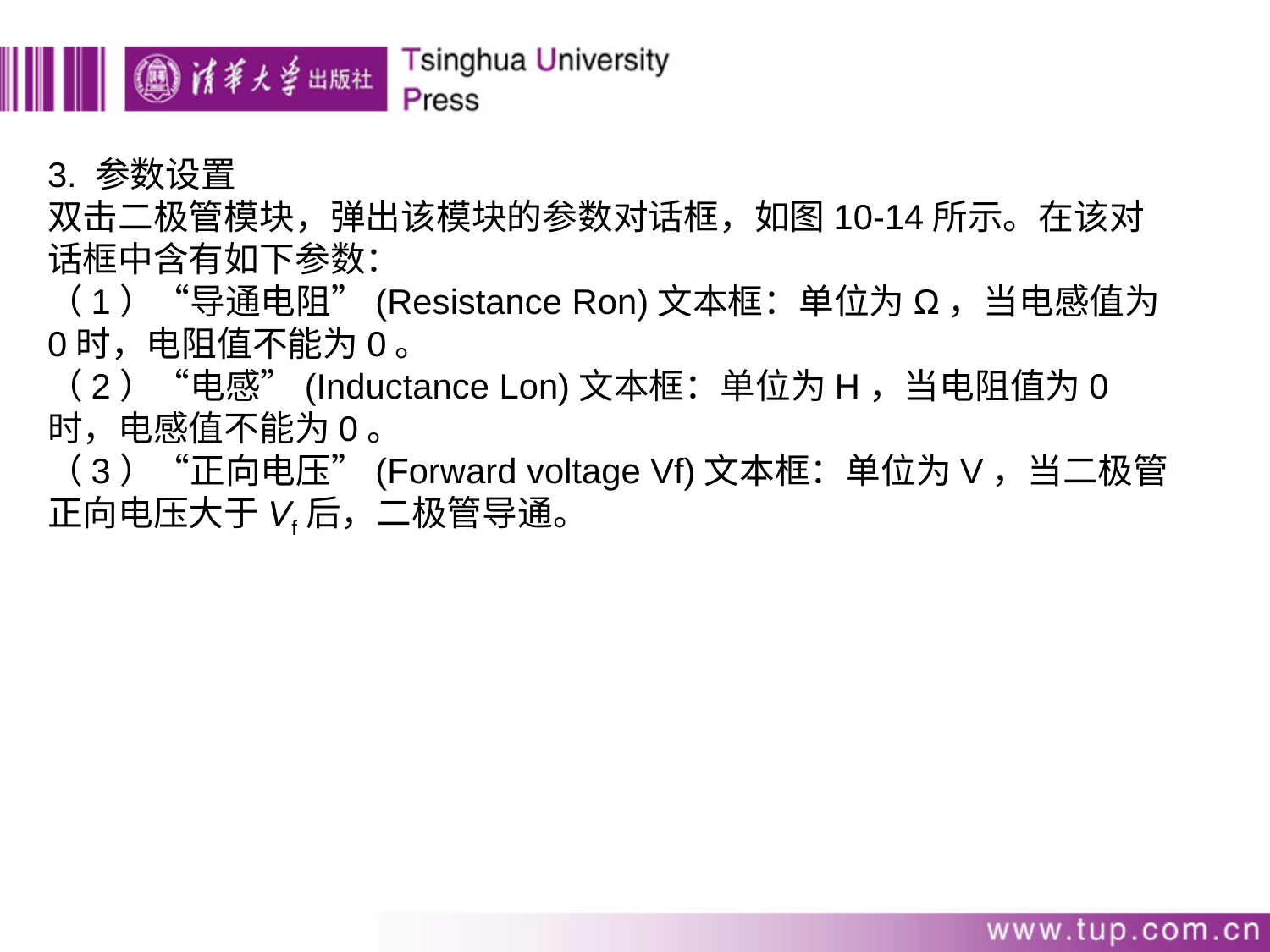

3. 参数设置
双击二极管模块，弹出该模块的参数对话框，如图10-14所示。在该对话框中含有如下参数：
（1）“导通电阻”(Resistance Ron)文本框：单位为Ω，当电感值为0时，电阻值不能为0。
（2）“电感”(Inductance Lon)文本框：单位为H，当电阻值为0时，电感值不能为0。
（3）“正向电压”(Forward voltage Vf)文本框：单位为V，当二极管正向电压大于Vf后，二极管导通。